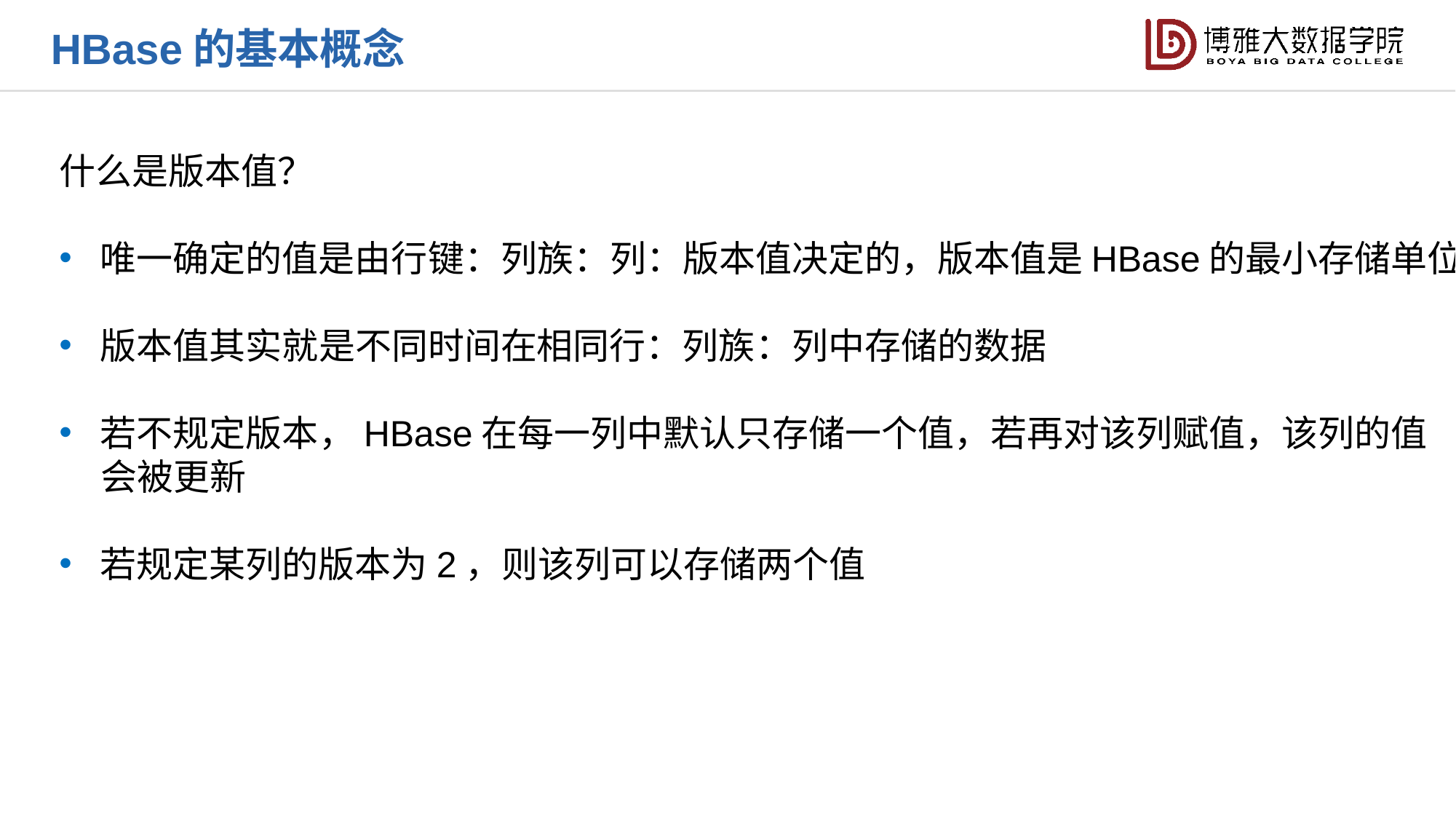

HBase的基本概念
什么是版本值？

唯一确定的值是由行键：列族：列：版本值决定的，版本值是HBase的最小存储单位

版本值其实就是不同时间在相同行：列族：列中存储的数据

若不规定版本，HBase在每一列中默认只存储一个值，若再对该列赋值，该列的值
    会被更新

若规定某列的版本为2，则该列可以存储两个值